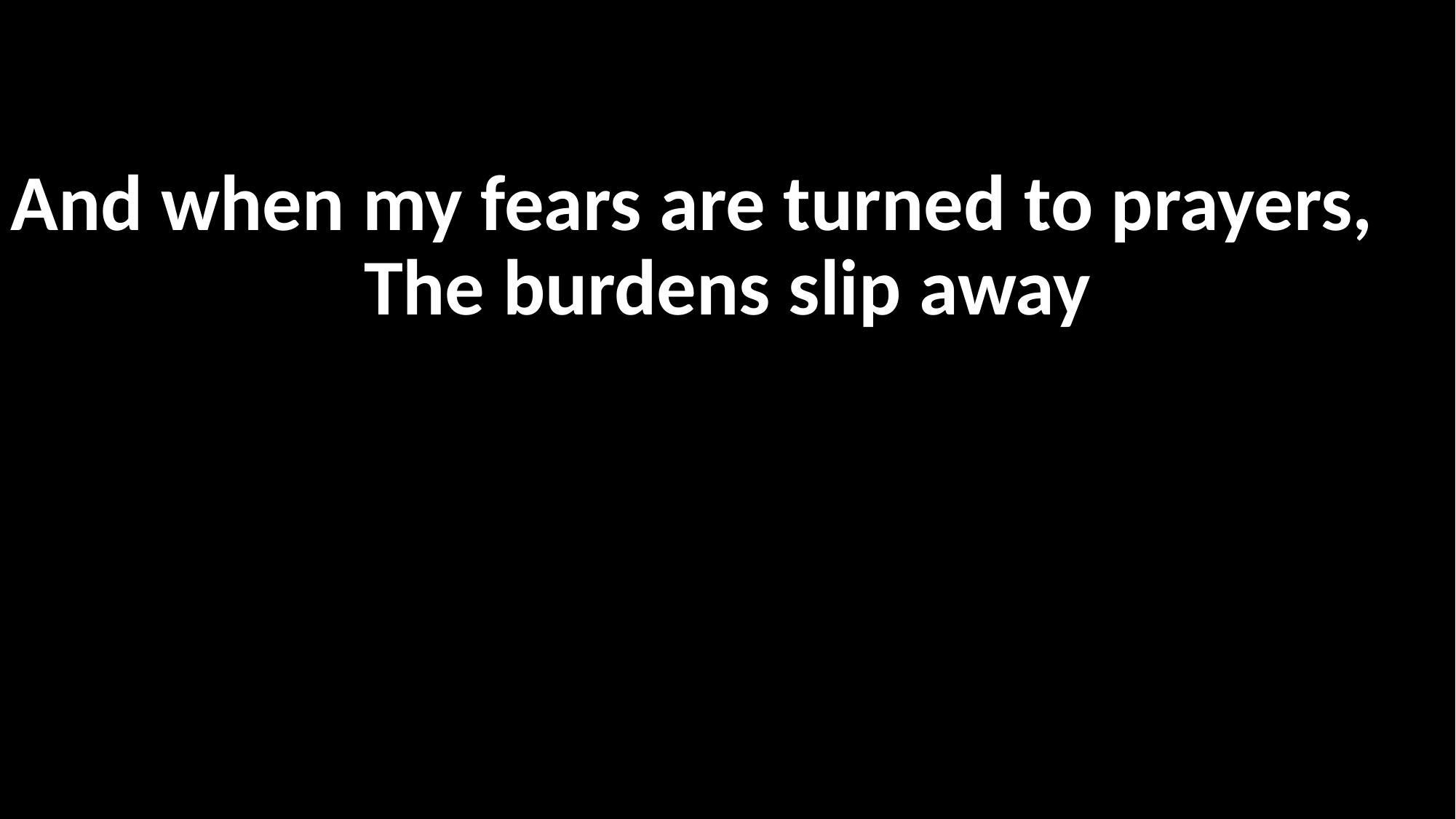

And when my fears are turned to prayers,
The burdens slip away
전날의 한숨 변하여
내 노래 되었네